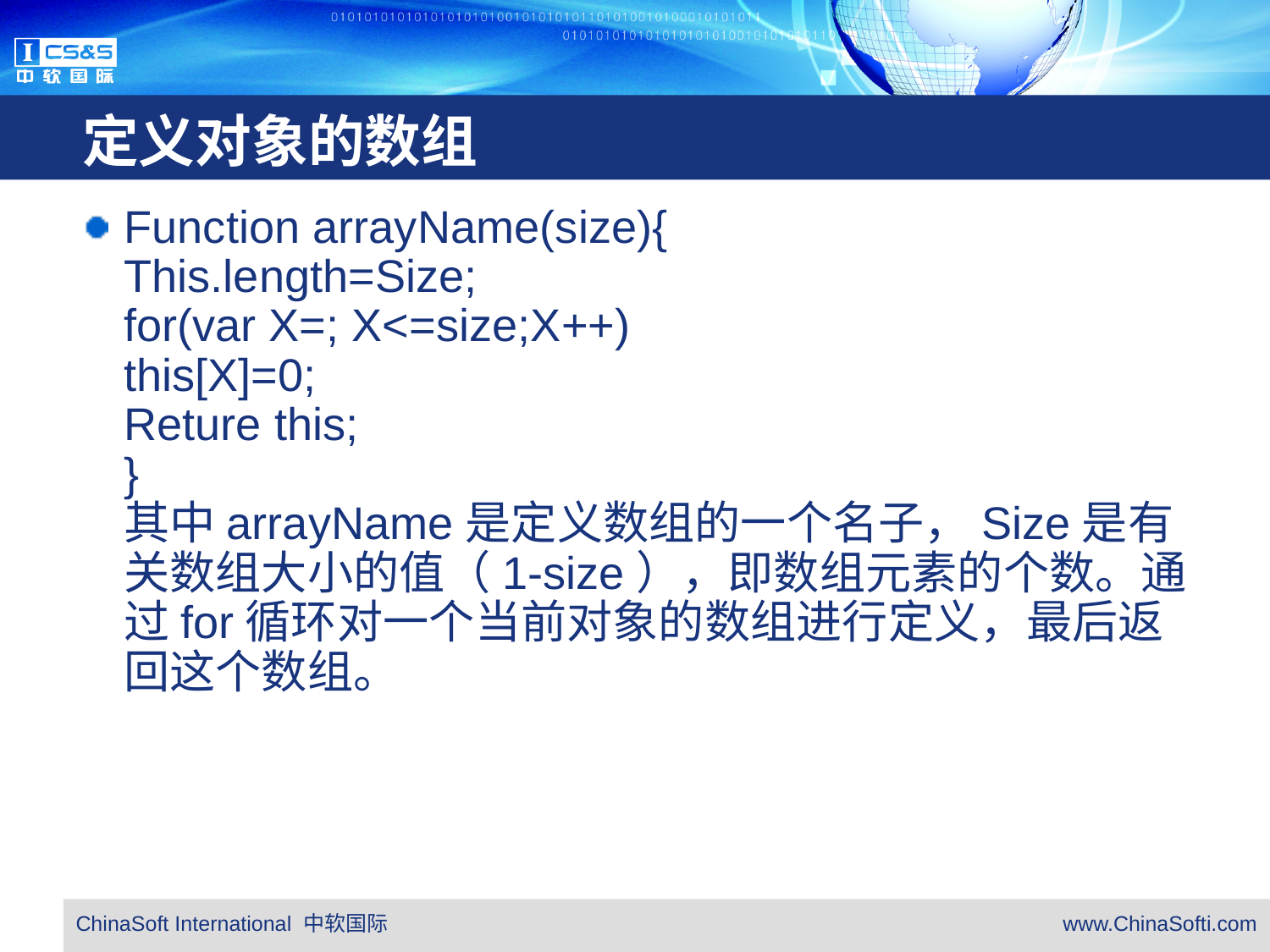

# 定义对象的数组
Function arrayName(size){
This.length=Size;
for(var X=; X<=size;X++)
this[X]=0;
Reture this;
}
其中arrayName是定义数组的一个名子，Size是有关数组大小的值（1-size），即数组元素的个数。通过for循环对一个当前对象的数组进行定义，最后返回这个数组。